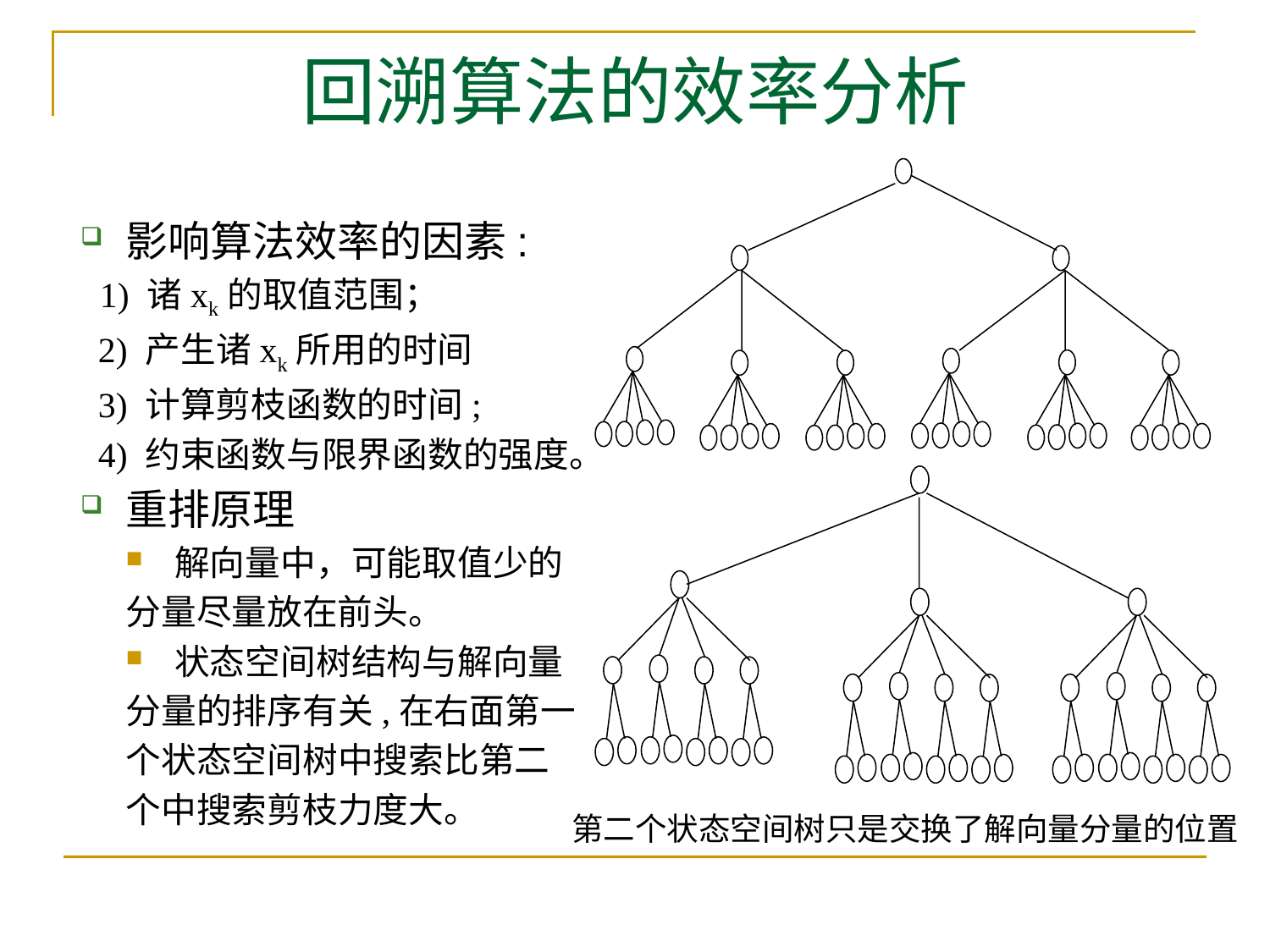

# 回溯算法的效率分析

影响算法效率的因素:
  1) 诸xk的取值范围；
  2) 产生诸xk所用的时间
  3) 计算剪枝函数的时间;
  4) 约束函数与限界函数的强度。
重排原理
解向量中，可能取值少的
分量尽量放在前头。
状态空间树结构与解向量
分量的排序有关,在右面第一
个状态空间树中搜索比第二
个中搜索剪枝力度大。

第二个状态空间树只是交换了解向量分量的位置